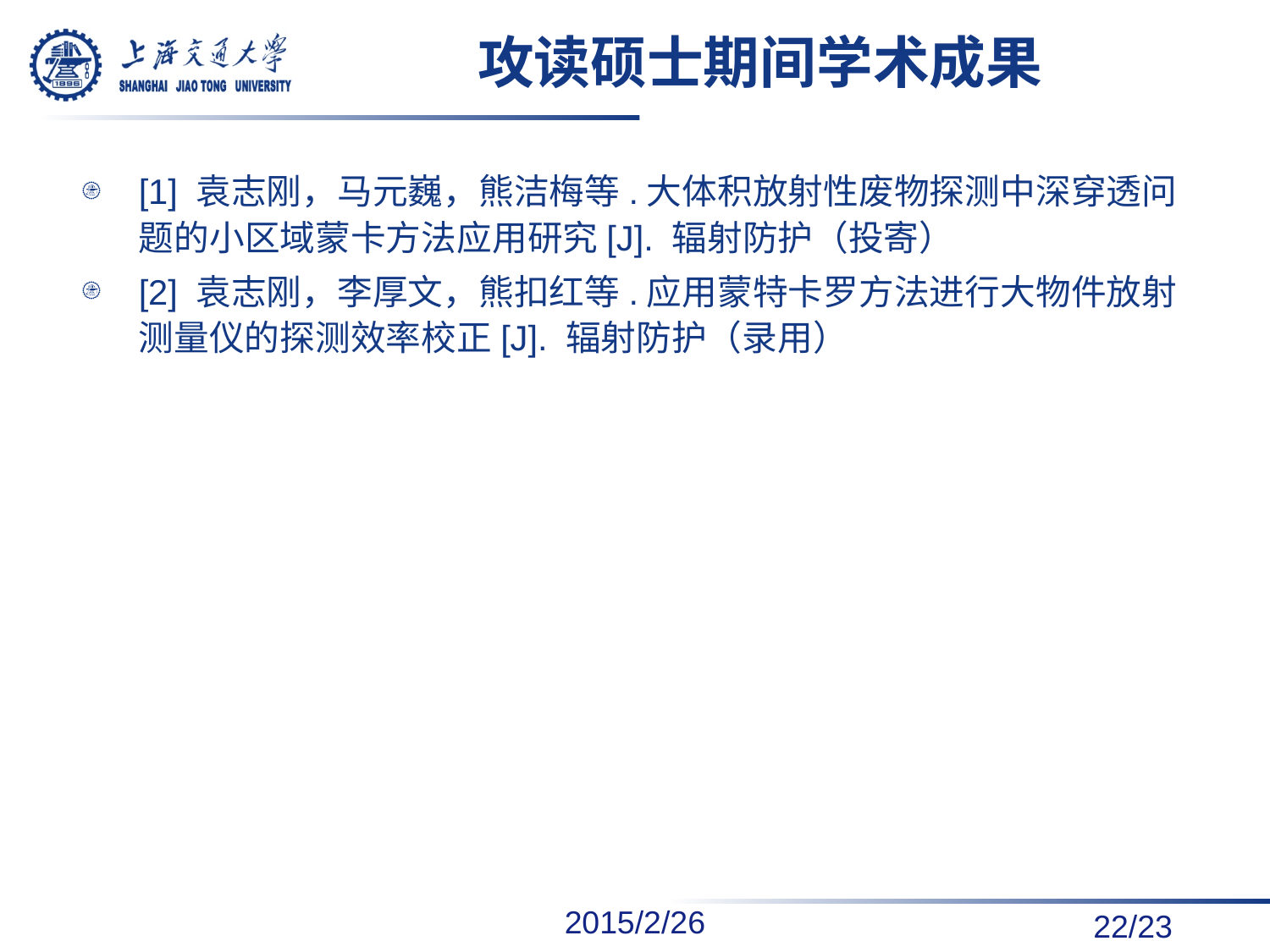

# 攻读硕士期间学术成果
[1] 袁志刚，马元巍，熊洁梅等.大体积放射性废物探测中深穿透问题的小区域蒙卡方法应用研究[J]. 辐射防护（投寄）
[2] 袁志刚，李厚文，熊扣红等.应用蒙特卡罗方法进行大物件放射测量仪的探测效率校正[J]. 辐射防护（录用）